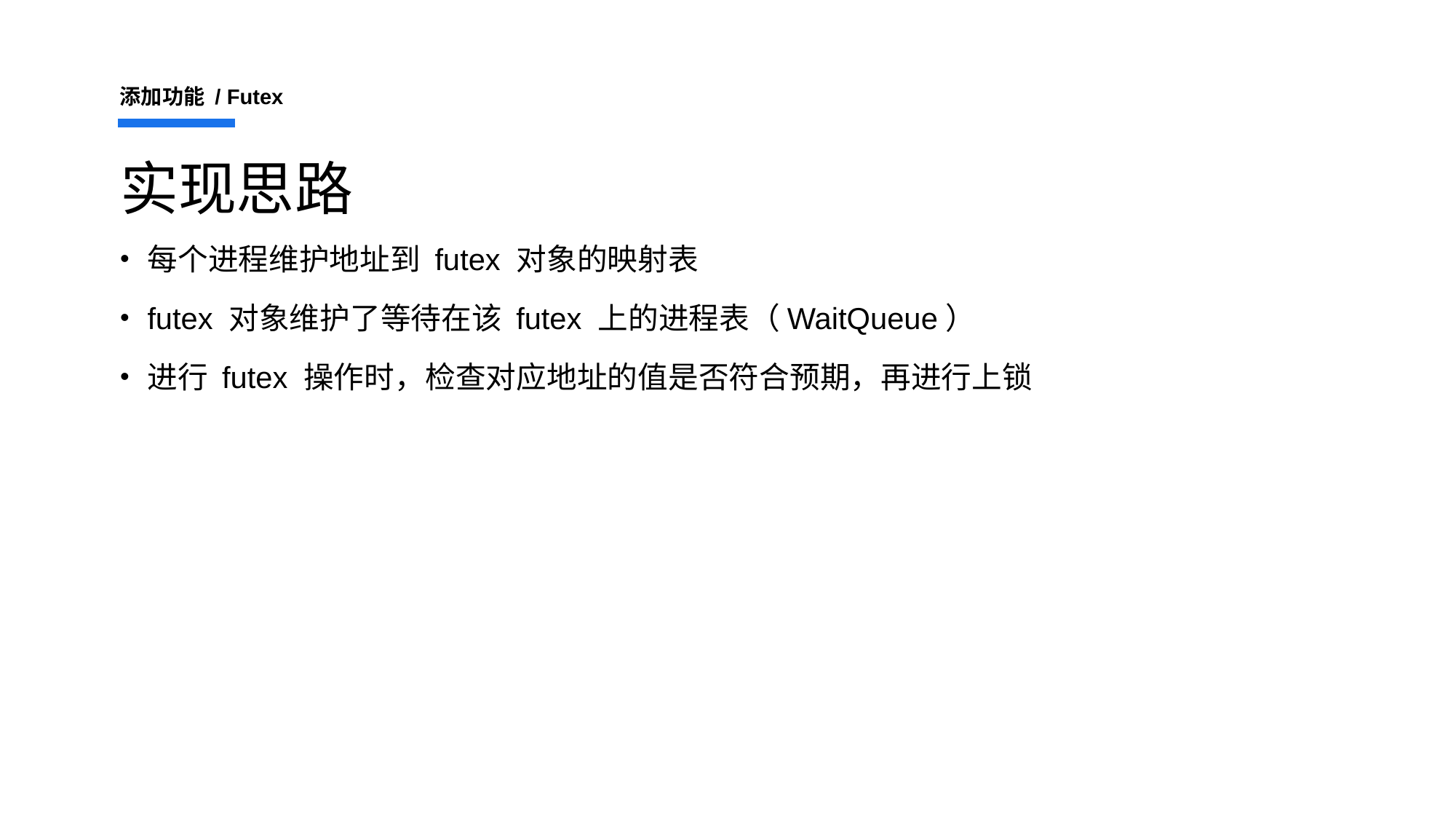

添加功能 / Futex
# 实现思路
每个进程维护地址到 futex 对象的映射表
futex 对象维护了等待在该 futex 上的进程表（WaitQueue）
进行 futex 操作时，检查对应地址的值是否符合预期，再进行上锁
15